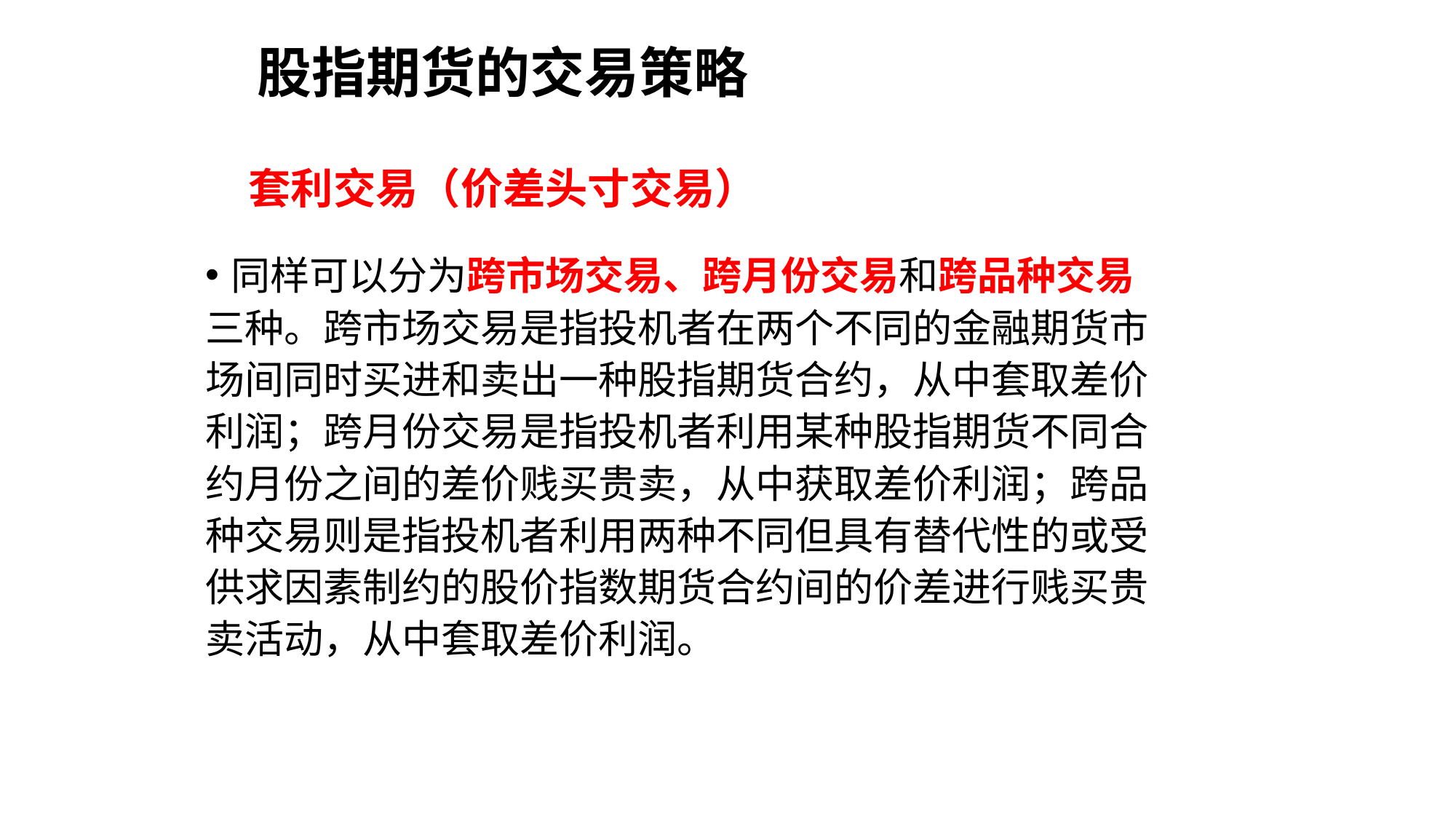

股指期货的交易策略
# 套利交易（价差头寸交易）
同样可以分为跨市场交易、跨月份交易和跨品种交易
三种。跨市场交易是指投机者在两个不同的金融期货市
场间同时买进和卖出一种股指期货合约，从中套取差价
利润；跨月份交易是指投机者利用某种股指期货不同合
约月份之间的差价贱买贵卖，从中获取差价利润；跨品
种交易则是指投机者利用两种不同但具有替代性的或受
供求因素制约的股价指数期货合约间的价差进行贱买贵
卖活动，从中套取差价利润。